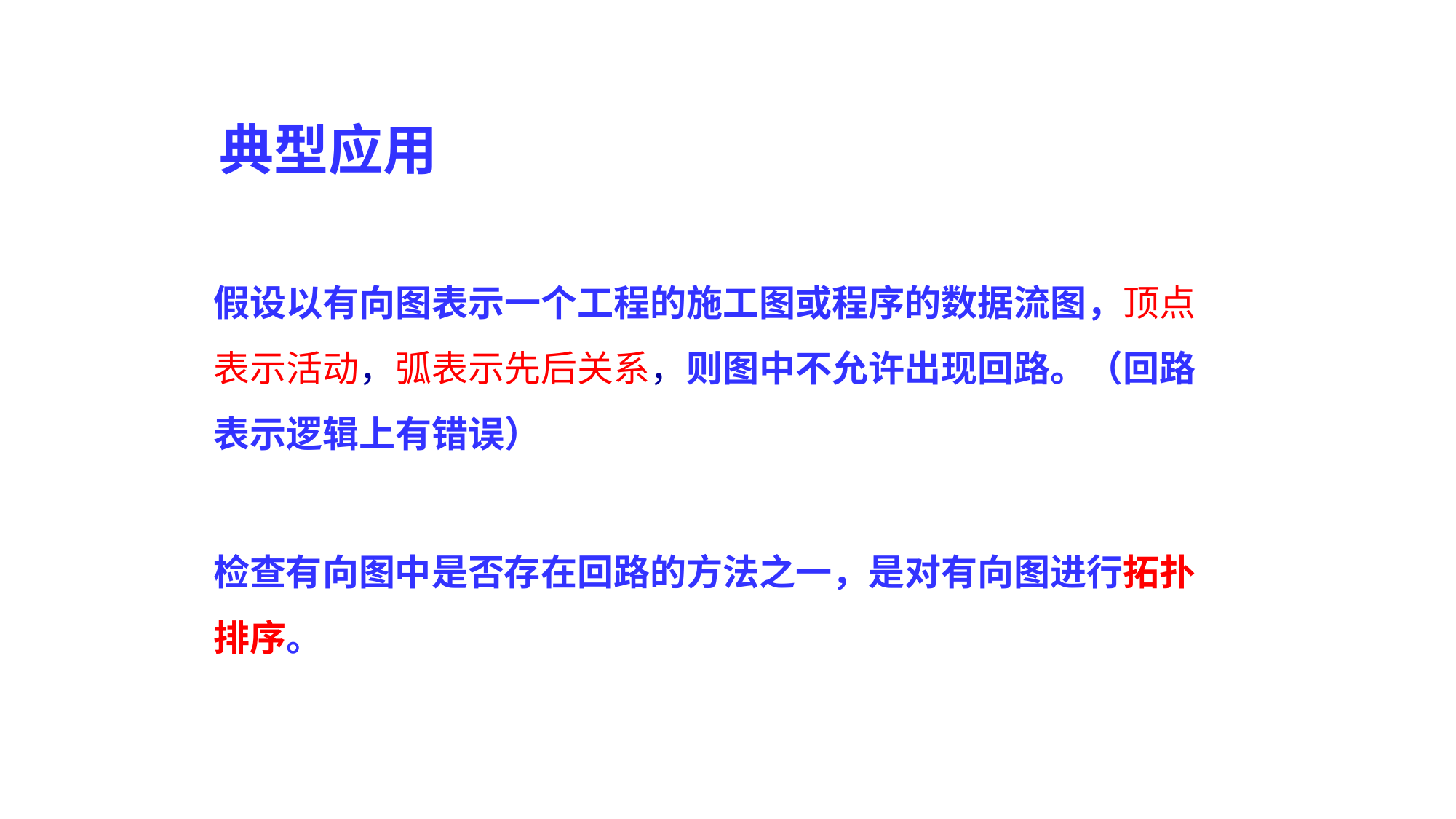

典型应用
假设以有向图表示一个工程的施工图或程序的数据流图，顶点表示活动，弧表示先后关系，则图中不允许出现回路。（回路表示逻辑上有错误）
检查有向图中是否存在回路的方法之一，是对有向图进行拓扑排序。